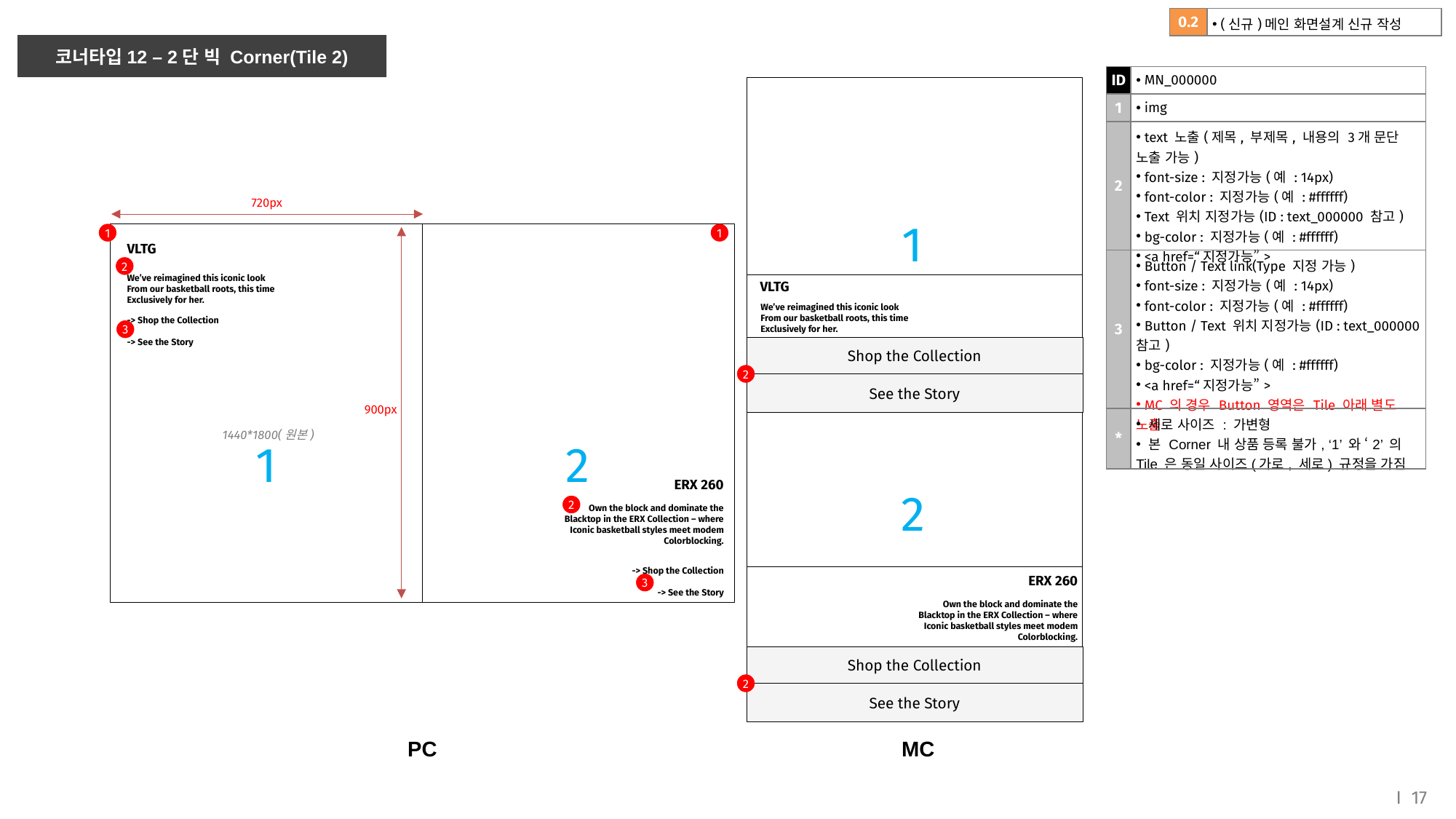

| 0.2 | (신규)메인 화면설계 신규 작성 |
| --- | --- |
코너타입12 – 2단 빅 Corner(Tile 2)
| ID | MN\_000000 |
| --- | --- |
| 1 | img |
| 2 | text 노출(제목, 부제목, 내용의 3개 문단 노출 가능) font-size : 지정가능(예 : 14px) font-color : 지정가능(예 : #ffffff) Text 위치 지정가능(ID : text\_000000 참고) bg-color : 지정가능(예 : #ffffff) <a href=“지정가능”> |
| 3 | Button / Text link(Type 지정 가능) font-size : 지정가능(예 : 14px) font-color : 지정가능(예 : #ffffff) Button / Text 위치 지정가능(ID : text\_000000 참고) bg-color : 지정가능(예 : #ffffff) <a href=“지정가능”> MC 의 경우 Button 영역은 Tile 아래 별도 노출 |
| \* | 세로 사이즈 : 가변형 본 Corner 내 상품 등록 불가, ‘1’ 와 ‘2’ 의 Tile 은 동일 사이즈(가로, 세로) 규정을 가짐 |

720px
1

1
1
VLTG
2
VLTG
We’ve reimagined this iconic look
From our basketball roots, this time
Exclusively for her.

We’ve reimagined this iconic look
From our basketball roots, this time
Exclusively for her.
-> Shop the Collection

-> See the Story
3
Shop the Collection
2
See the Story
900px

1440*1800(원본)
1
2
ERX 260
2
2
Own the block and dominate the
Blacktop in the ERX Collection – where
Iconic basketball styles meet modem
Colorblocking.
ERX 260
-> Shop the Collection

-> See the Story

3
Own the block and dominate the
Blacktop in the ERX Collection – where
Iconic basketball styles meet modem
Colorblocking.
Shop the Collection
2
See the Story
PC
MC